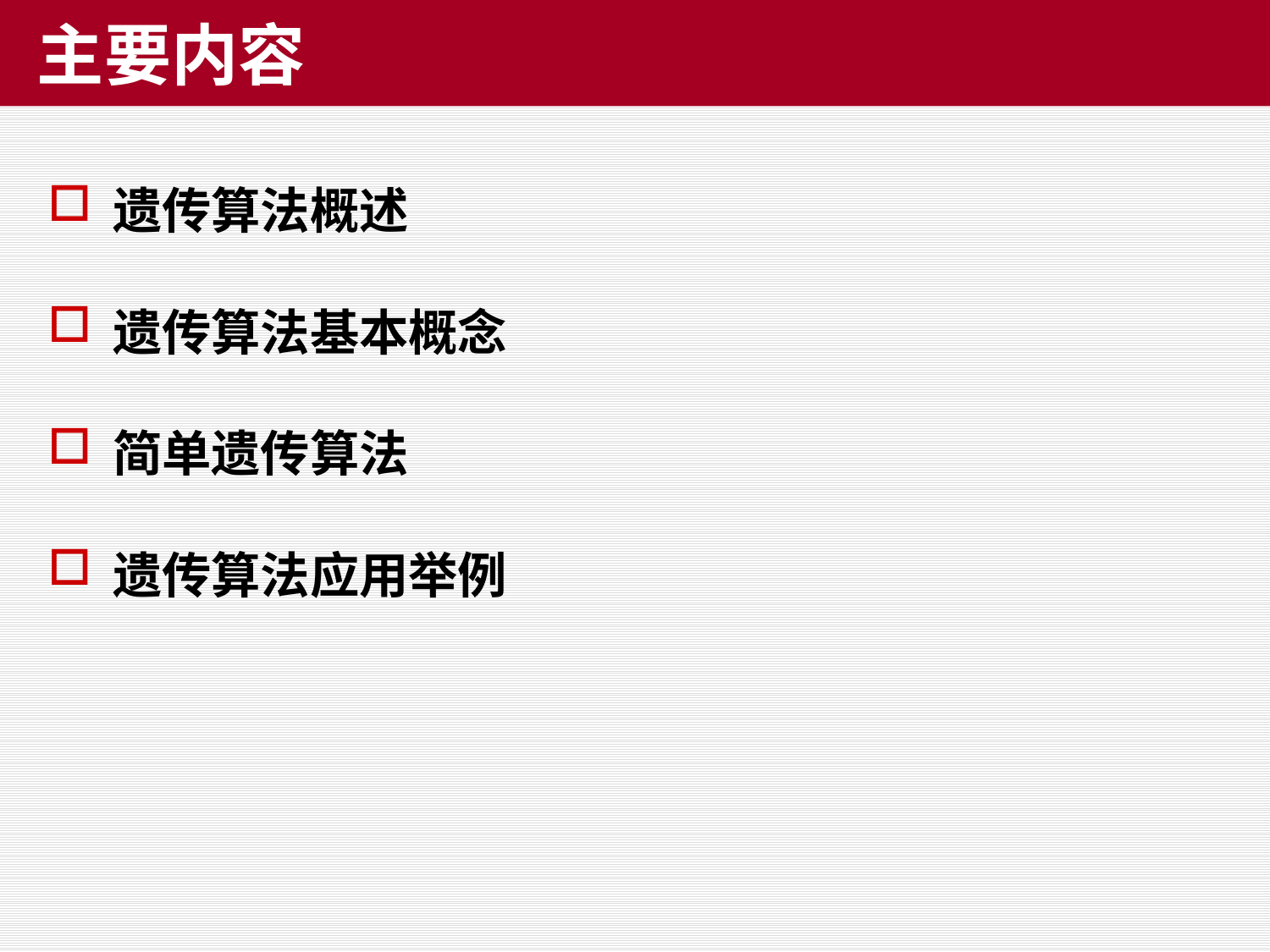

# 主要内容
遗传算法概述
遗传算法基本概念
简单遗传算法
遗传算法应用举例